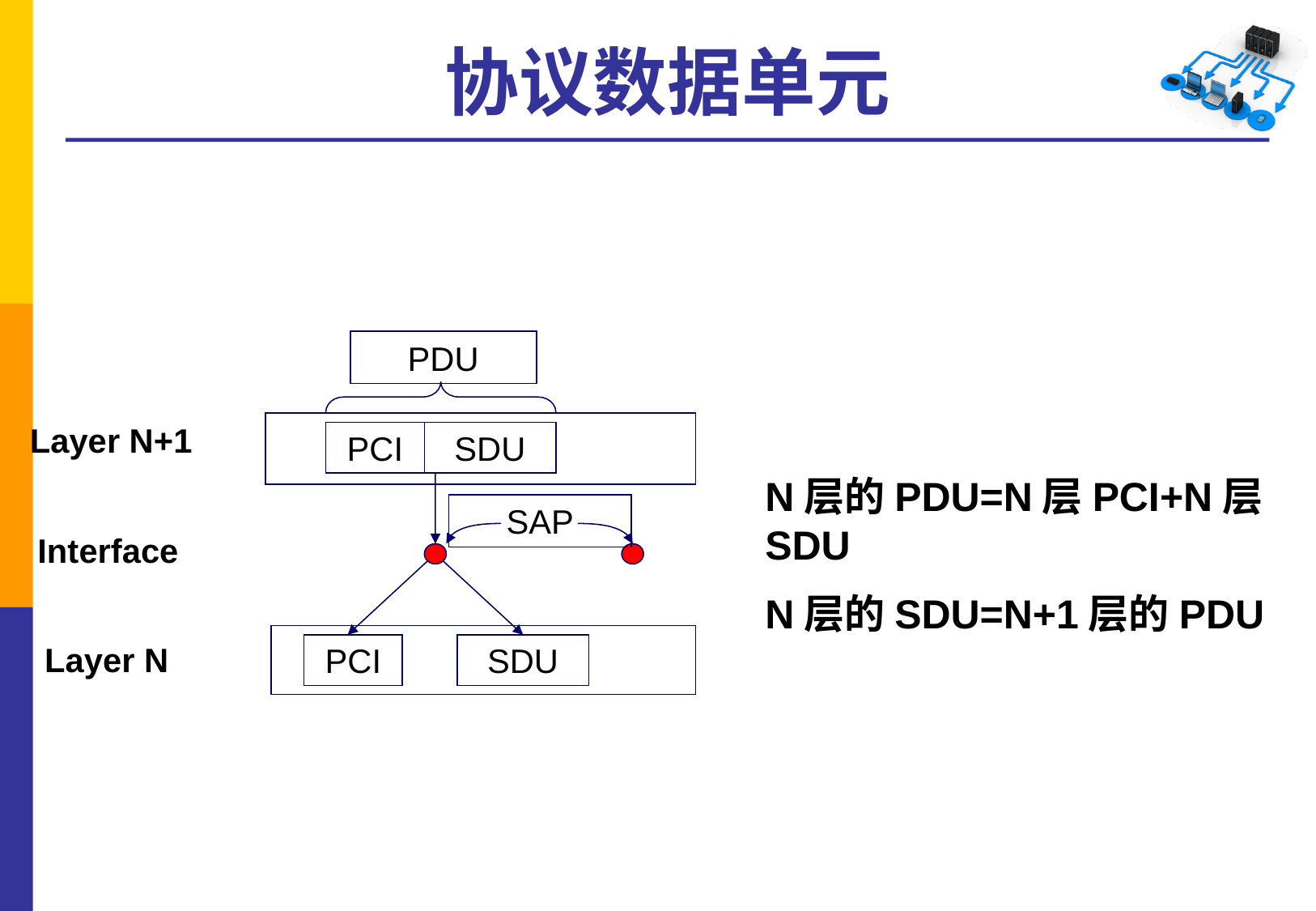

# 协议数据单元

PDU

Layer N+1
PCI
SDU
N层的PDU=N层PCI+N层SDU
N层的SDU=N+1层的PDU

SAP
Interface

Layer N
PCI
SDU